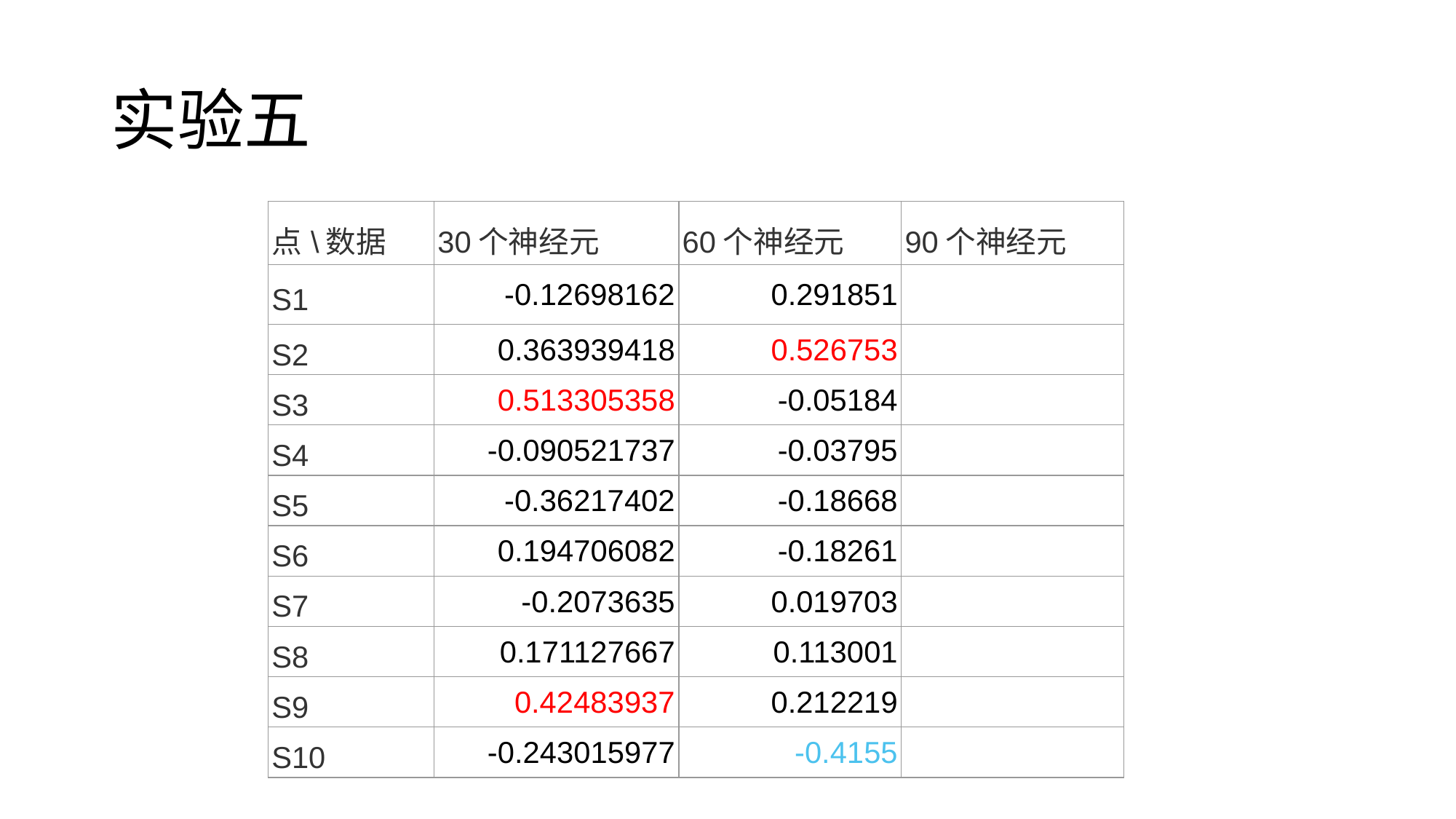

# 实验五
| 点\数据 | 30个神经元 | 60个神经元 | 90个神经元 |
| --- | --- | --- | --- |
| S1 | -0.12698162 | 0.291851 |  |
| S2 | 0.363939418 | 0.526753 |  |
| S3 | 0.513305358 | -0.05184 |  |
| S4 | -0.090521737 | -0.03795 |  |
| S5 | -0.36217402 | -0.18668 |  |
| S6 | 0.194706082 | -0.18261 |  |
| S7 | -0.2073635 | 0.019703 |  |
| S8 | 0.171127667 | 0.113001 |  |
| S9 | 0.42483937 | 0.212219 |  |
| S10 | -0.243015977 | -0.4155 |  |